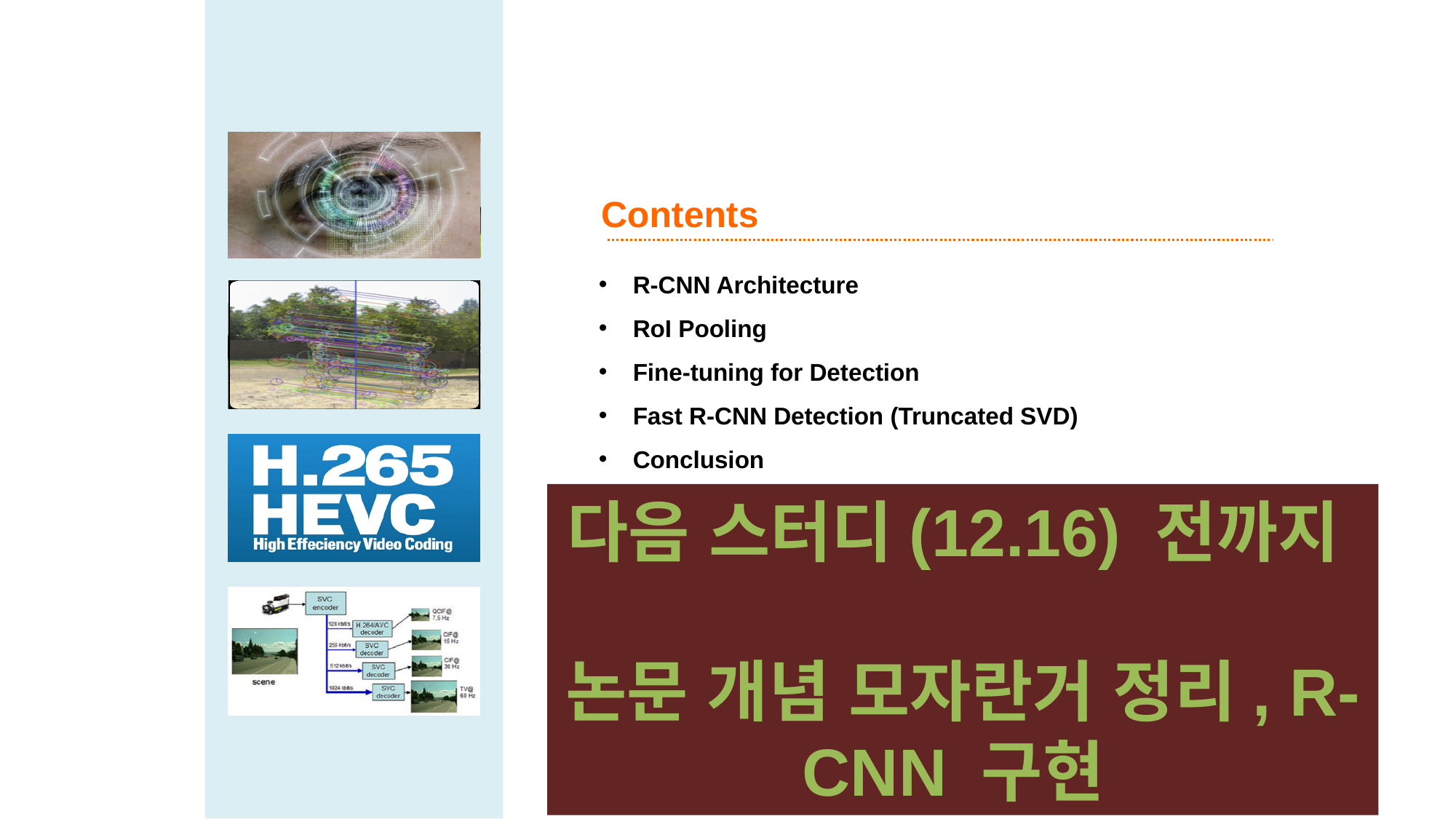

Contents
R-CNN Architecture
RoI Pooling
Fine-tuning for Detection
Fast R-CNN Detection (Truncated SVD)
Conclusion
다음 스터디(12.16) 전까지
논문 개념 모자란거 정리, R-CNN 구현